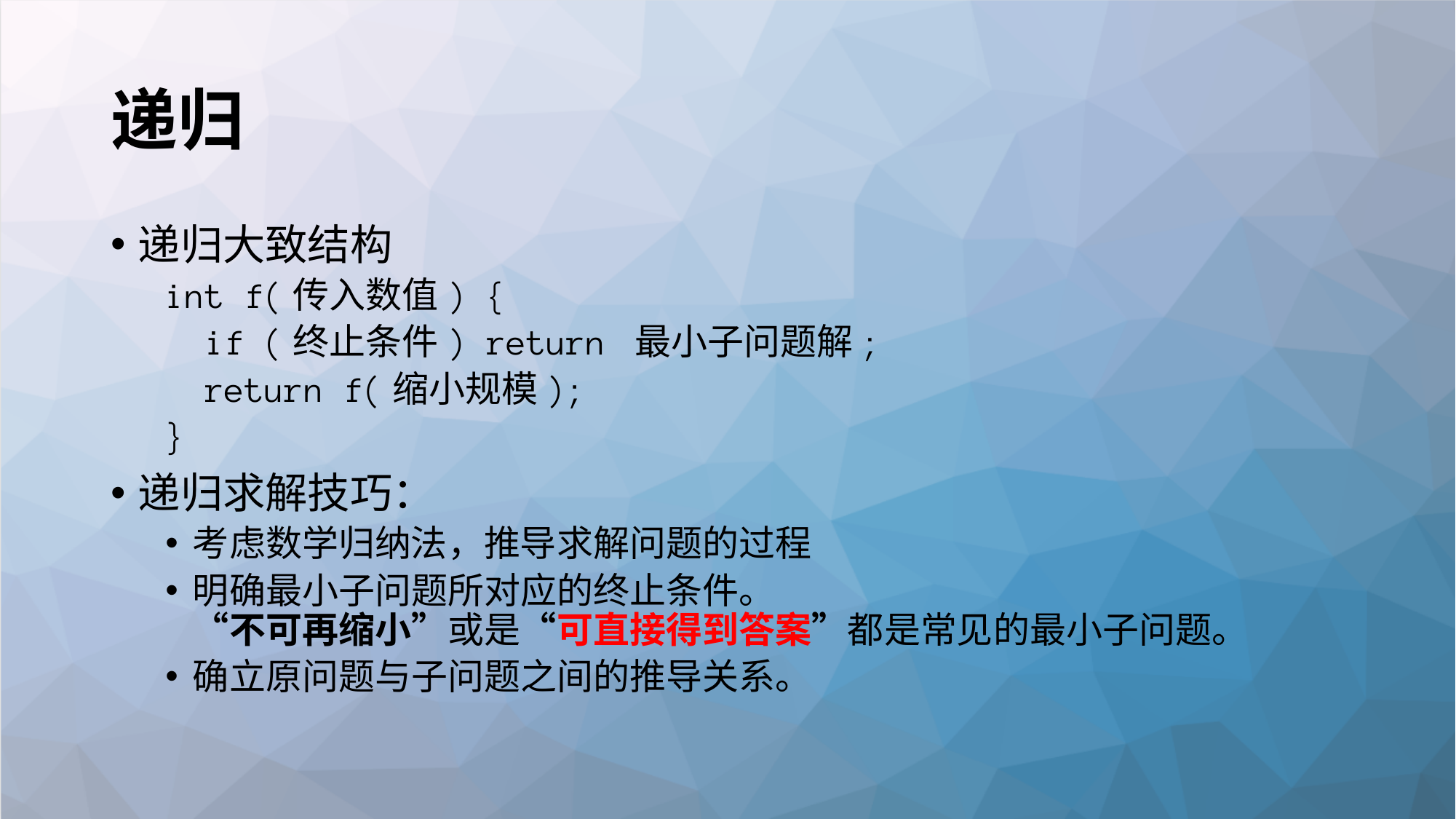

# 递归
递归大致结构
int f(传入数值) {
  if (终止条件) return 最小子问题解;
  return f(缩小规模);
}
递归求解技巧：
考虑数学归纳法，推导求解问题的过程
明确最小子问题所对应的终止条件。
“不可再缩小”或是“可直接得到答案”都是常见的最小子问题。
确立原问题与子问题之间的推导关系。